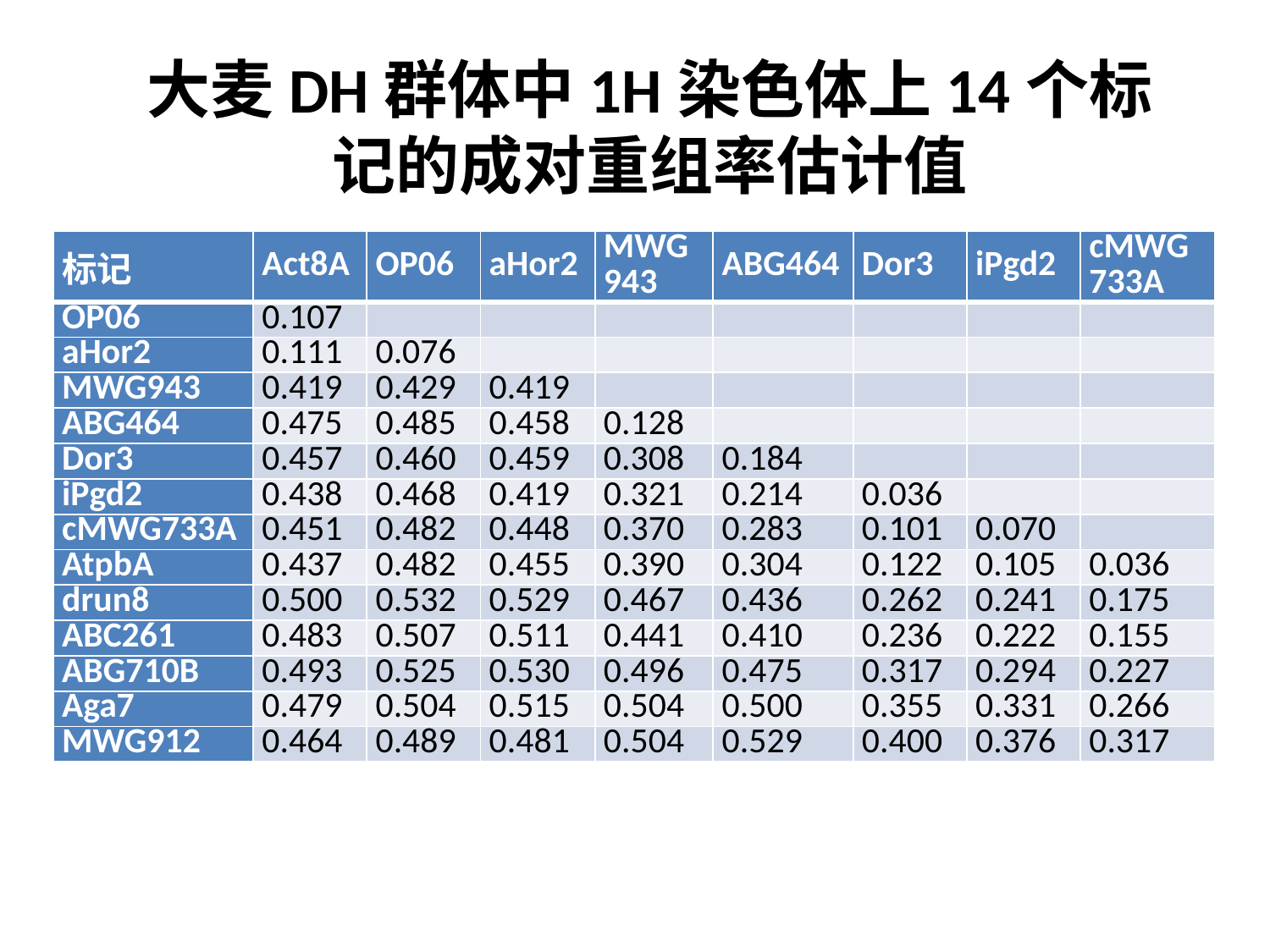

# 大麦DH群体中1H染色体上14个标记的成对重组率估计值
| 标记 | Act8A | OP06 | aHor2 | MWG943 | ABG464 | Dor3 | iPgd2 | cMWG733A |
| --- | --- | --- | --- | --- | --- | --- | --- | --- |
| OP06 | 0.107 |  |  |  |  |  |  |  |
| aHor2 | 0.111 | 0.076 |  |  |  |  |  |  |
| MWG943 | 0.419 | 0.429 | 0.419 |  |  |  |  |  |
| ABG464 | 0.475 | 0.485 | 0.458 | 0.128 |  |  |  |  |
| Dor3 | 0.457 | 0.460 | 0.459 | 0.308 | 0.184 |  |  |  |
| iPgd2 | 0.438 | 0.468 | 0.419 | 0.321 | 0.214 | 0.036 |  |  |
| cMWG733A | 0.451 | 0.482 | 0.448 | 0.370 | 0.283 | 0.101 | 0.070 |  |
| AtpbA | 0.437 | 0.482 | 0.455 | 0.390 | 0.304 | 0.122 | 0.105 | 0.036 |
| drun8 | 0.500 | 0.532 | 0.529 | 0.467 | 0.436 | 0.262 | 0.241 | 0.175 |
| ABC261 | 0.483 | 0.507 | 0.511 | 0.441 | 0.410 | 0.236 | 0.222 | 0.155 |
| ABG710B | 0.493 | 0.525 | 0.530 | 0.496 | 0.475 | 0.317 | 0.294 | 0.227 |
| Aga7 | 0.479 | 0.504 | 0.515 | 0.504 | 0.500 | 0.355 | 0.331 | 0.266 |
| MWG912 | 0.464 | 0.489 | 0.481 | 0.504 | 0.529 | 0.400 | 0.376 | 0.317 |